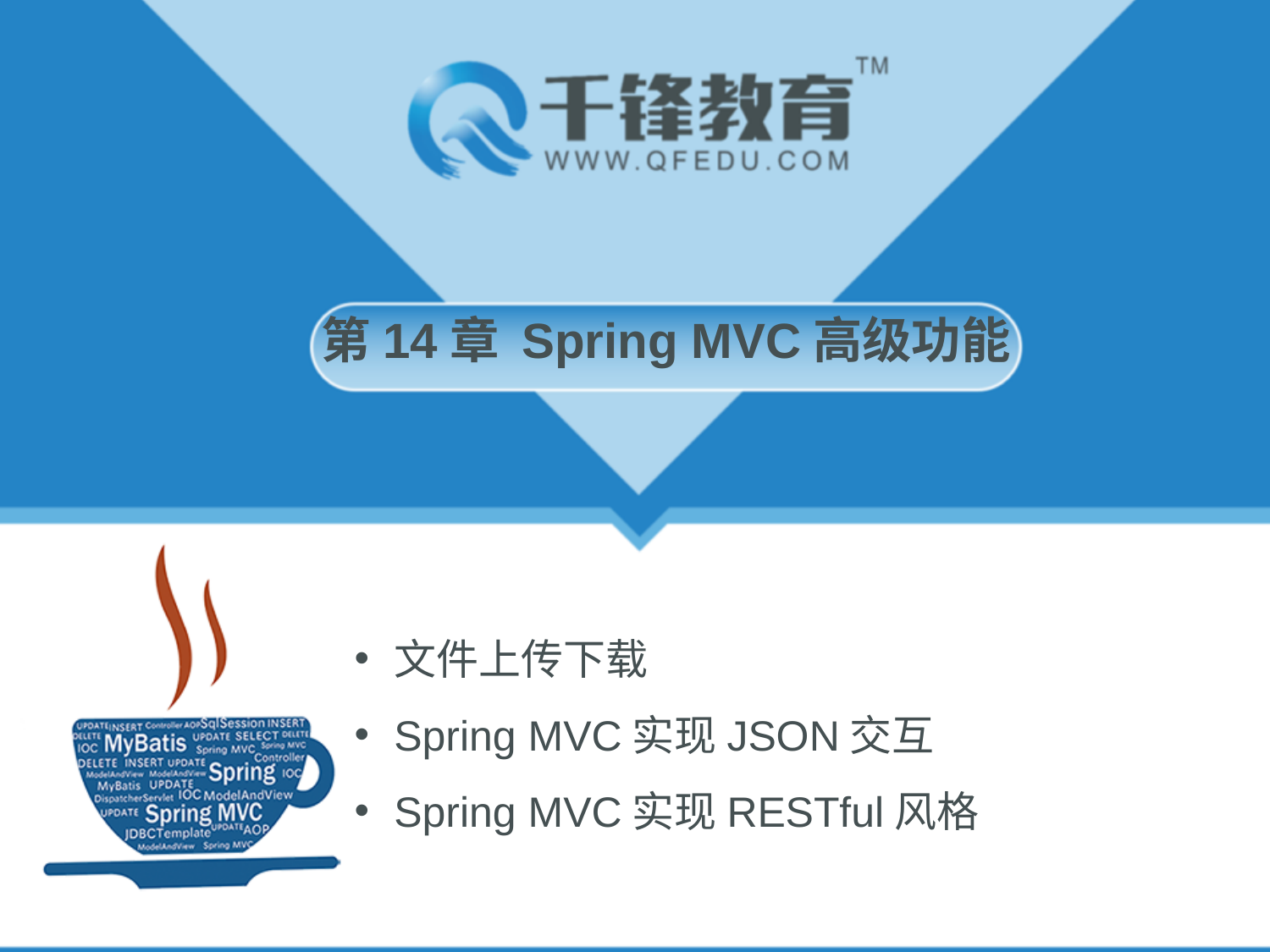

第14章 Spring MVC高级功能

文件上传下载
Spring MVC实现JSON交互
Spring MVC实现RESTful风格